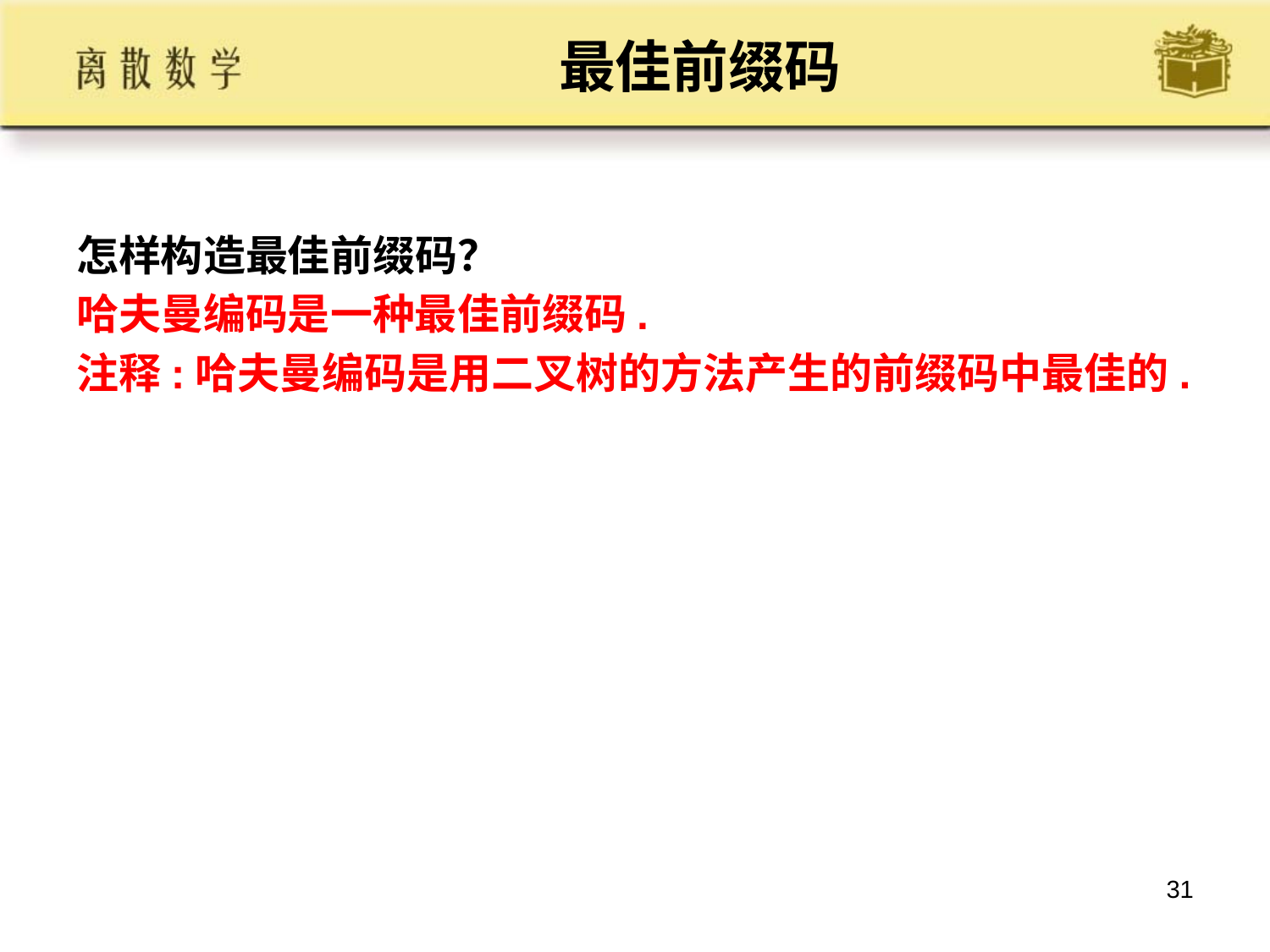

# 最佳前缀码
怎样构造最佳前缀码？
哈夫曼编码是一种最佳前缀码.
注释:哈夫曼编码是用二叉树的方法产生的前缀码中最佳的.
31